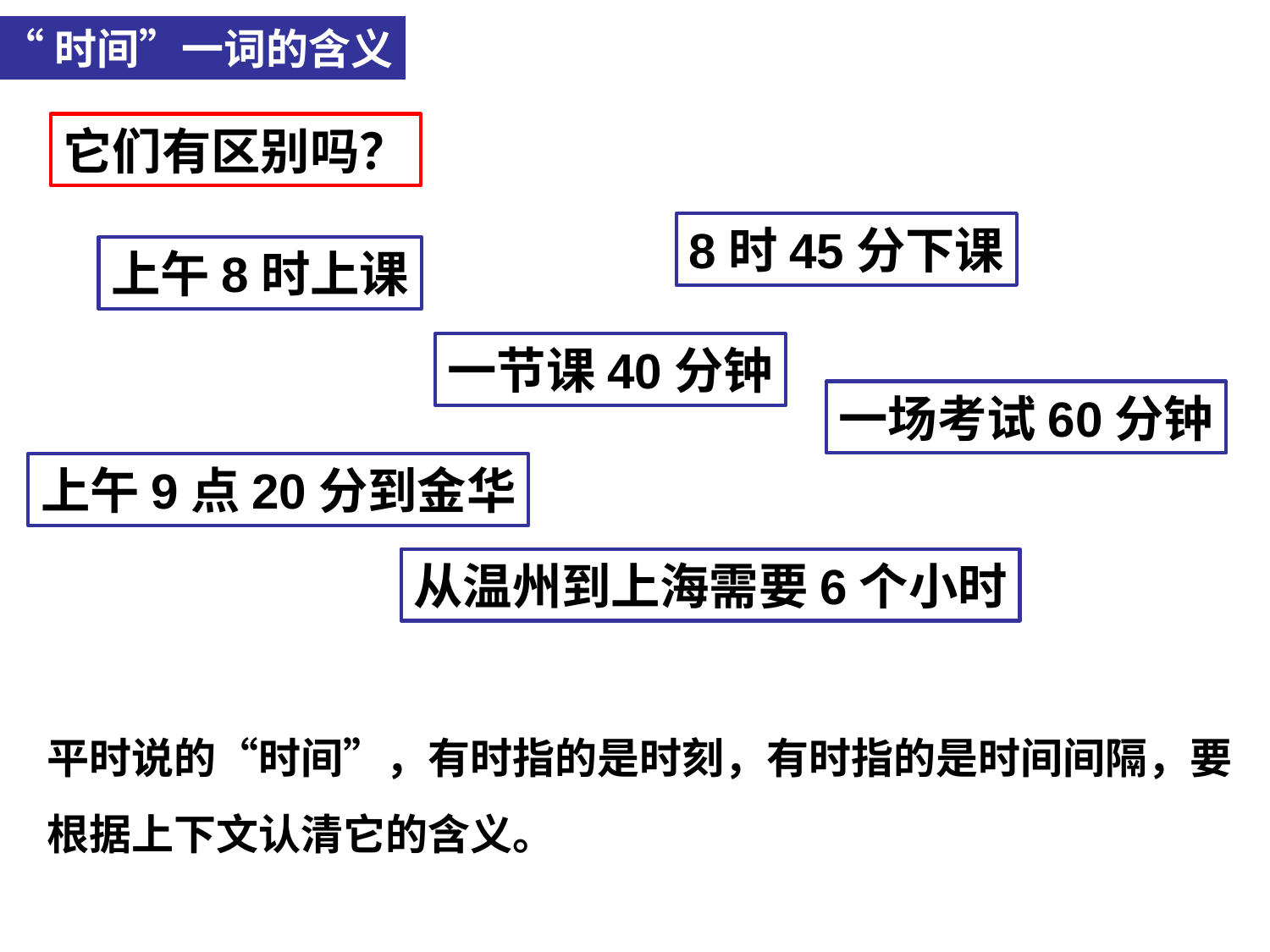

“时间”一词的含义
它们有区别吗？
8时45分下课
上午8时上课
一节课40分钟
一场考试60分钟
上午9点20分到金华
从温州到上海需要6个小时
平时说的“时间”，有时指的是时刻，有时指的是时间间隔，要根据上下文认清它的含义。